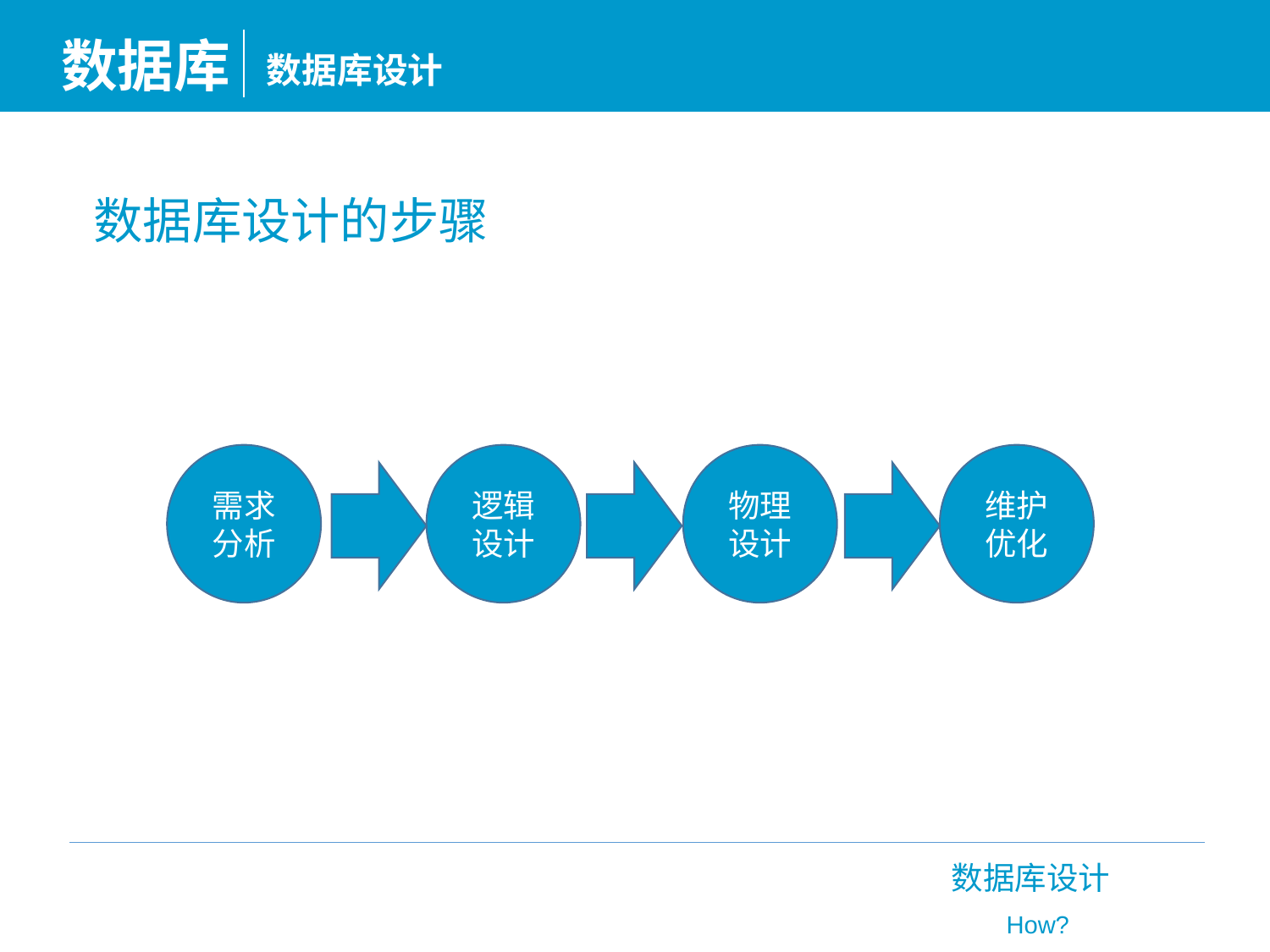

数据库
数据库设计
数据库设计的步骤
需求分析
逻辑设计
物理设计
维护优化

数据库设计
How?